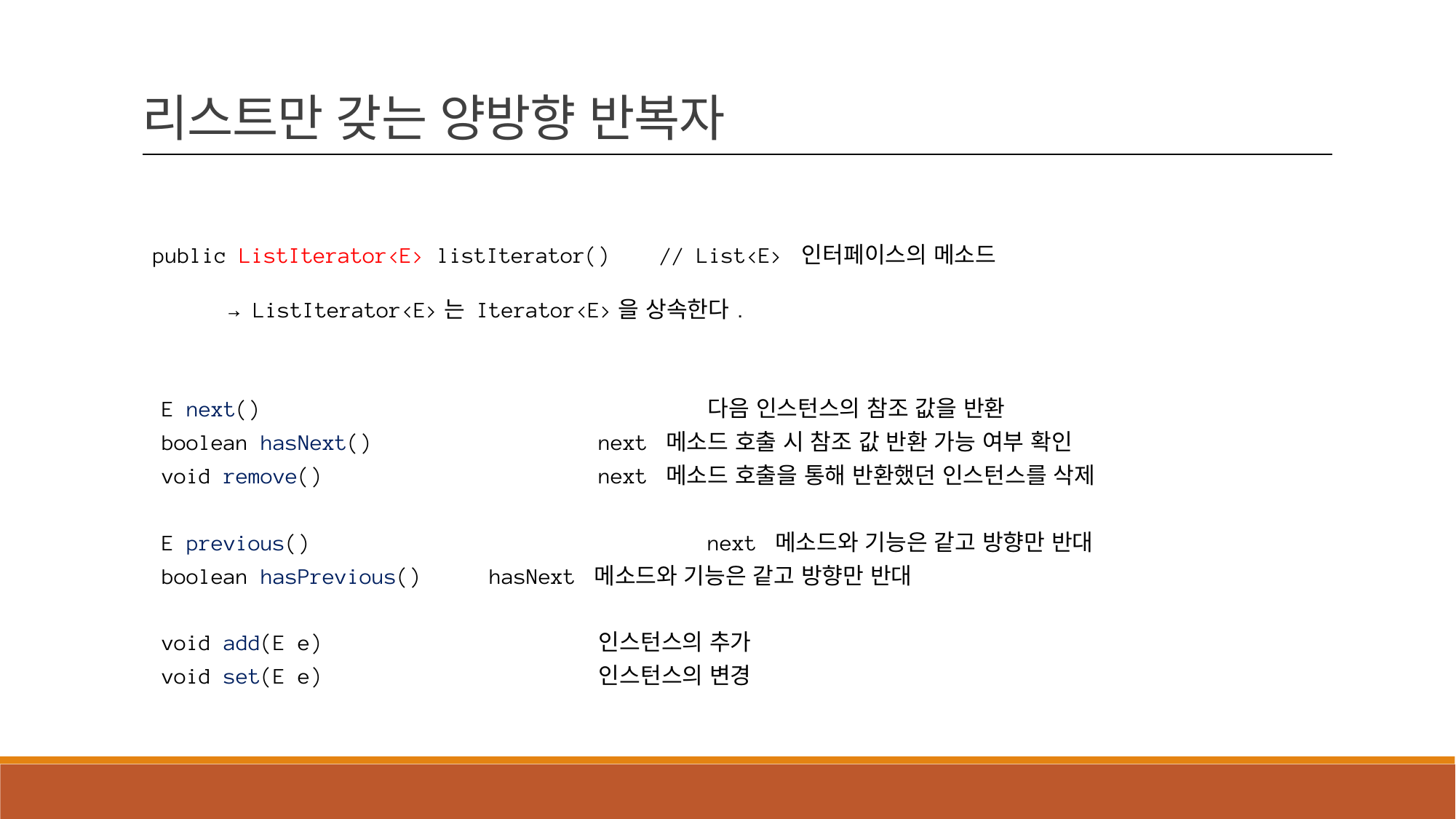

리스트만 갖는 양방향 반복자
public ListIterator<E> listIterator()    // List<E> 인터페이스의 메소드
      → ListIterator<E>는 Iterator<E>을 상속한다.
E next() 				다음 인스턴스의 참조 값을 반환
boolean hasNext() 		next 메소드 호출 시 참조 값 반환 가능 여부 확인
void remove() 			next 메소드 호출을 통해 반환했던 인스턴스를 삭제

E previous() 				next 메소드와 기능은 같고 방향만 반대
boolean hasPrevious() 	hasNext 메소드와 기능은 같고 방향만 반대

void add(E e) 			인스턴스의 추가
void set(E e) 			인스턴스의 변경